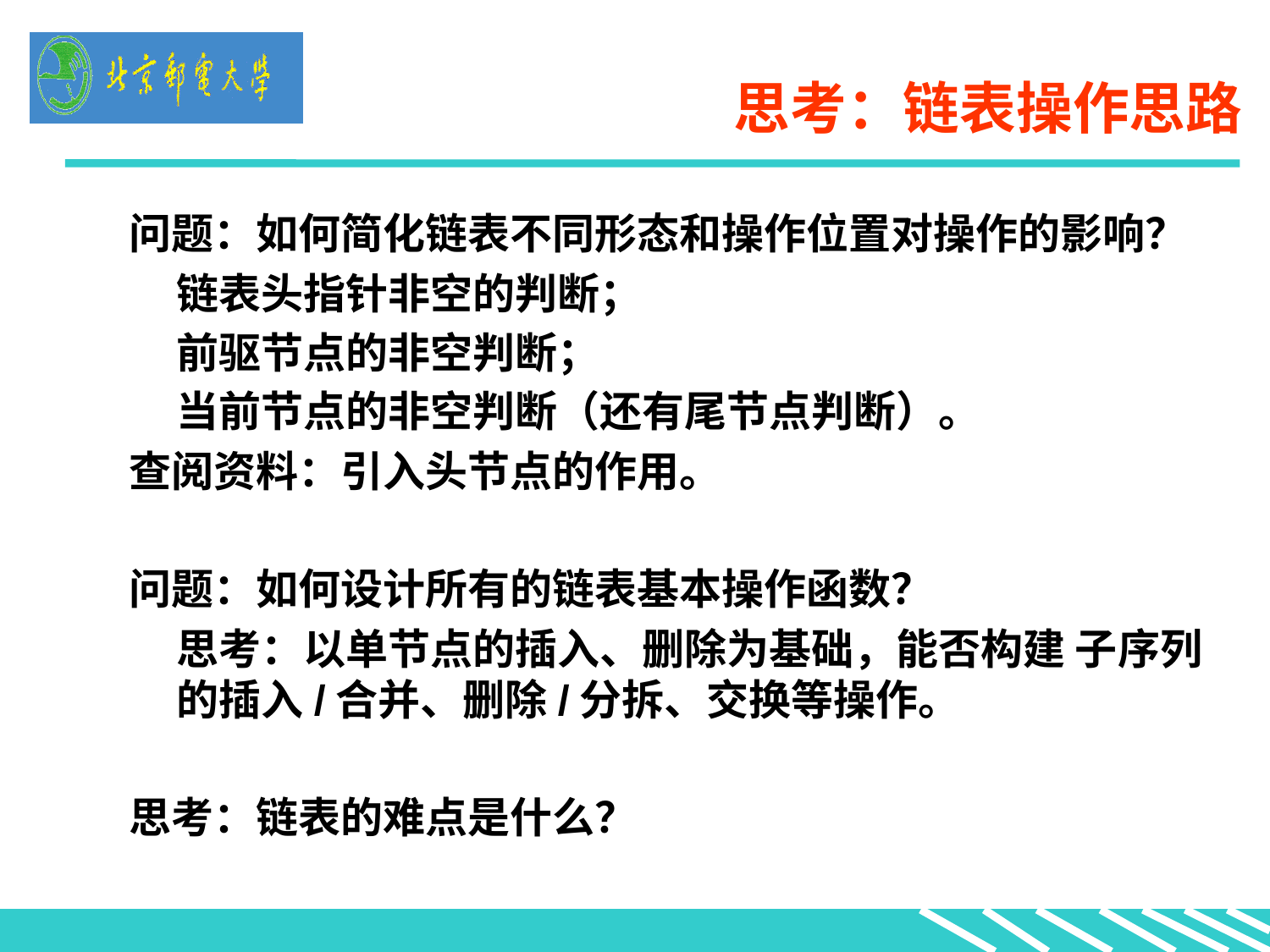

思考：链表操作思路
问题：如何简化链表不同形态和操作位置对操作的影响？
	链表头指针非空的判断；
	前驱节点的非空判断；
	当前节点的非空判断（还有尾节点判断）。
查阅资料：引入头节点的作用。

问题：如何设计所有的链表基本操作函数？
	思考：以单节点的插入、删除为基础，能否构建 子序列的插入/合并、删除/分拆、交换等操作。

思考：链表的难点是什么？